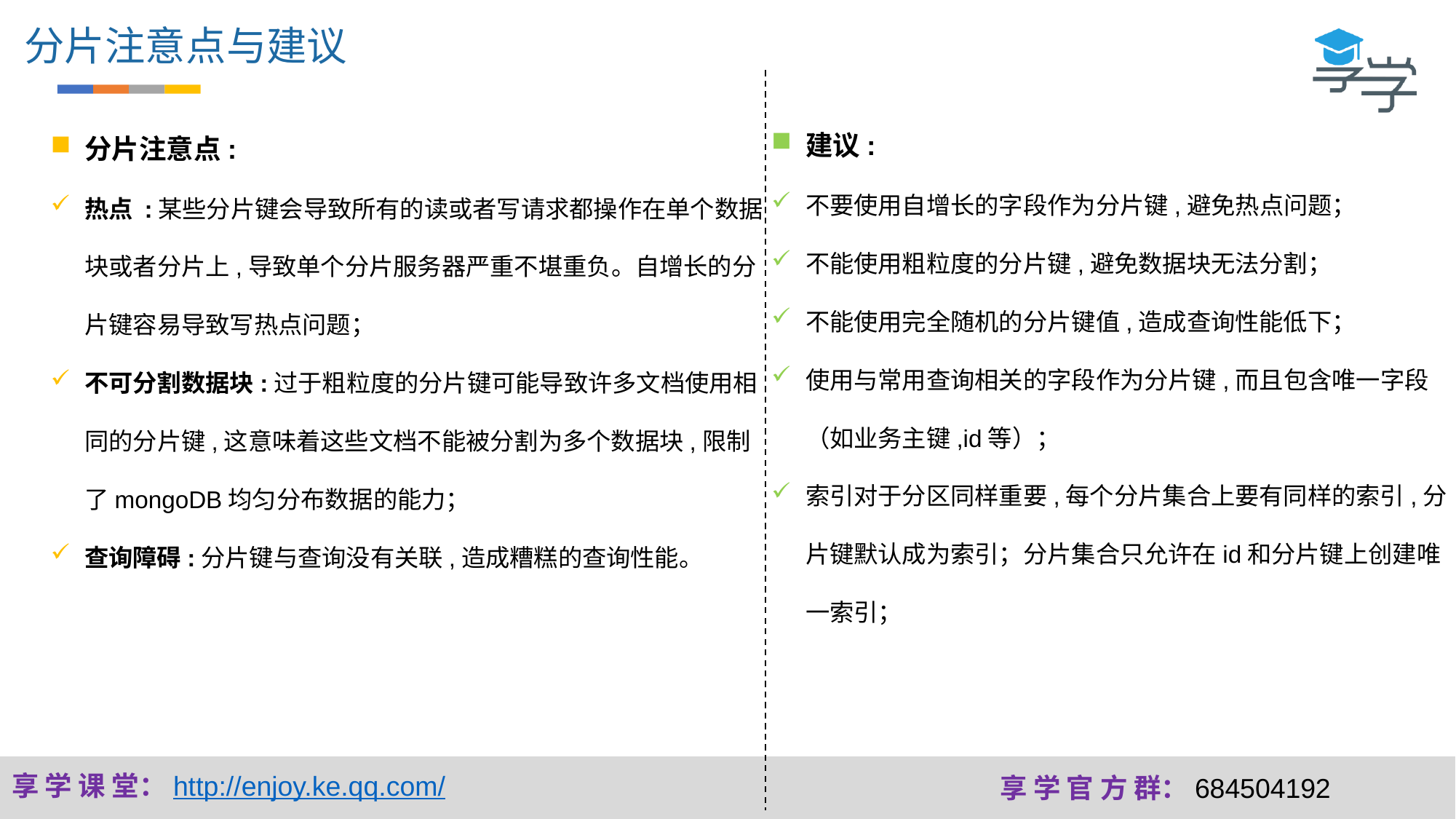

分片注意点与建议

建议:
不要使用自增长的字段作为分片键,避免热点问题；
不能使用粗粒度的分片键,避免数据块无法分割；
不能使用完全随机的分片键值,造成查询性能低下；
使用与常用查询相关的字段作为分片键,而且包含唯一字段（如业务主键,id等）；
索引对于分区同样重要,每个分片集合上要有同样的索引,分片键默认成为索引；分片集合只允许在id和分片键上创建唯一索引；

分片注意点:
热点 :某些分片键会导致所有的读或者写请求都操作在单个数据块或者分片上,导致单个分片服务器严重不堪重负。自增长的分片键容易导致写热点问题；
不可分割数据块:过于粗粒度的分片键可能导致许多文档使用相同的分片键,这意味着这些文档不能被分割为多个数据块,限制了mongoDB均匀分布数据的能力；
查询障碍:分片键与查询没有关联,造成糟糕的查询性能。